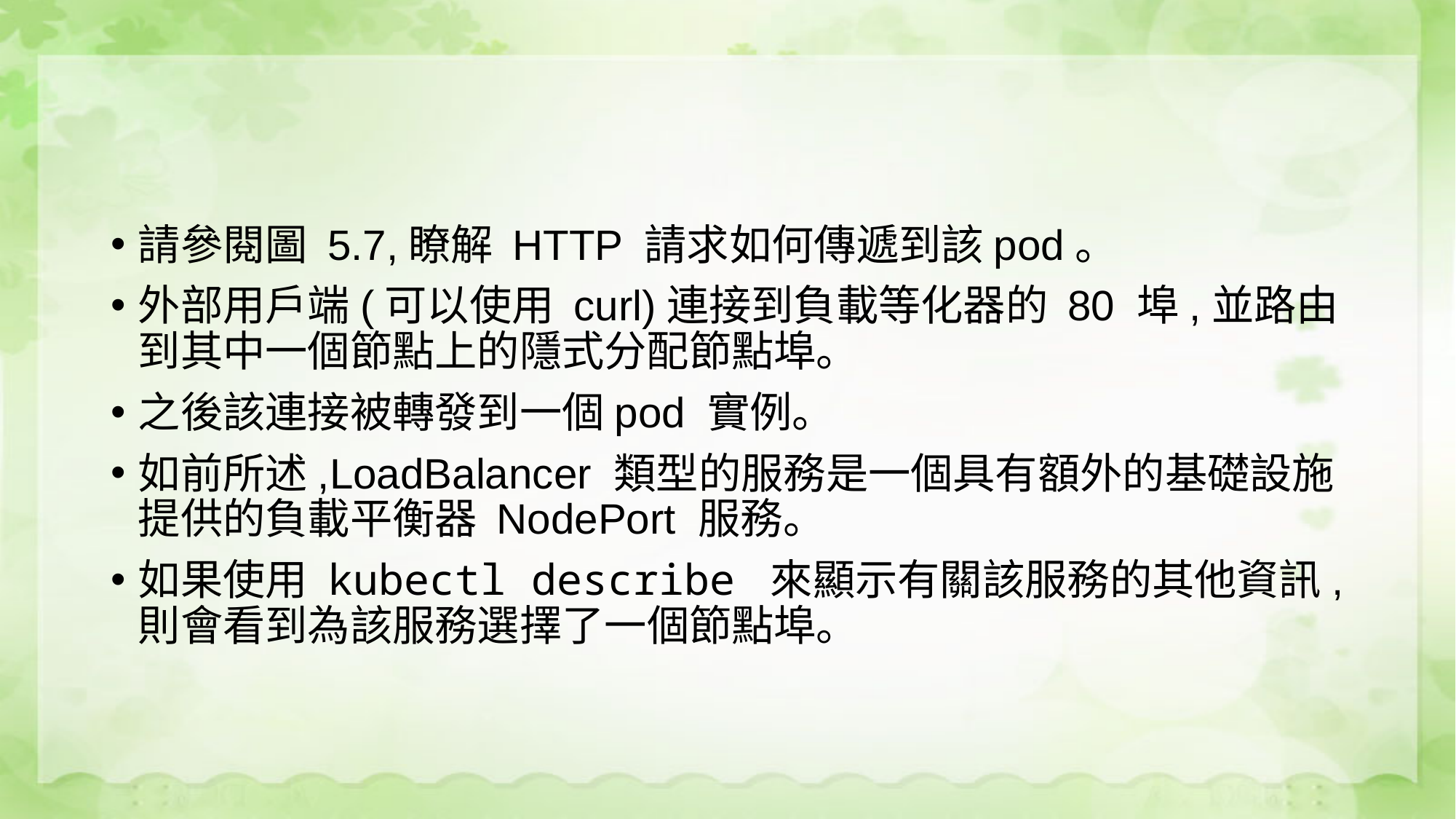

#
請參閱圖 5.7,瞭解 HTTP 請求如何傳遞到該pod。
外部用戶端(可以使用 curl)連接到負載等化器的 80 埠,並路由到其中一個節點上的隱式分配節點埠。
之後該連接被轉發到一個pod 實例。
如前所述,LoadBalancer 類型的服務是一個具有額外的基礎設施提供的負載平衡器 NodePort 服務。
如果使用 kubectl describe 來顯示有關該服務的其他資訊,則會看到為該服務選擇了一個節點埠。